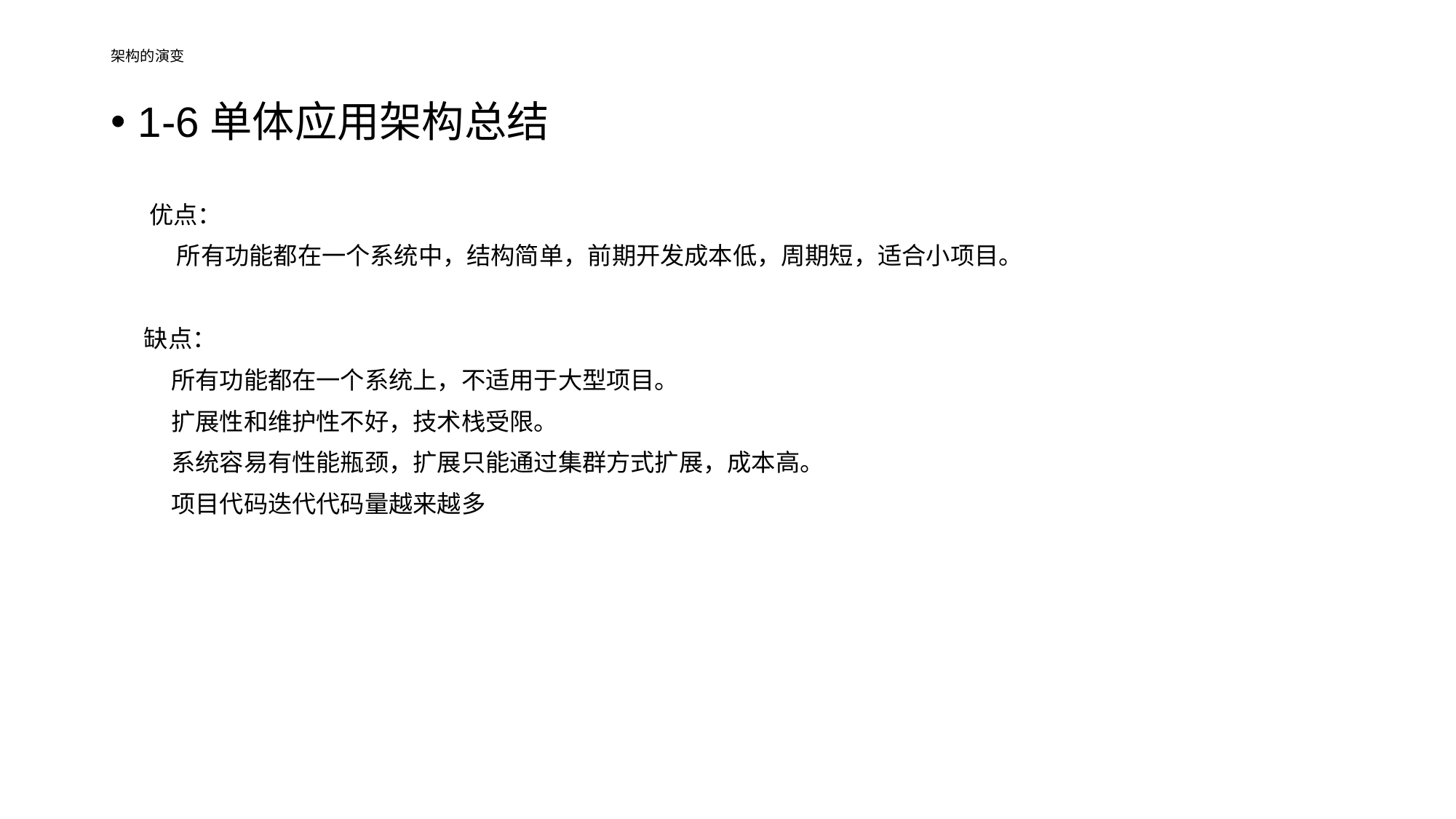

# 架构的演变
1-6单体应用架构总结

      优点：
           所有功能都在一个系统中，结构简单，前期开发成本低，周期短，适合小项目。

     缺点：
          所有功能都在一个系统上，不适用于大型项目。
          扩展性和维护性不好，技术栈受限。
          系统容易有性能瓶颈，扩展只能通过集群方式扩展，成本高。
          项目代码迭代代码量越来越多